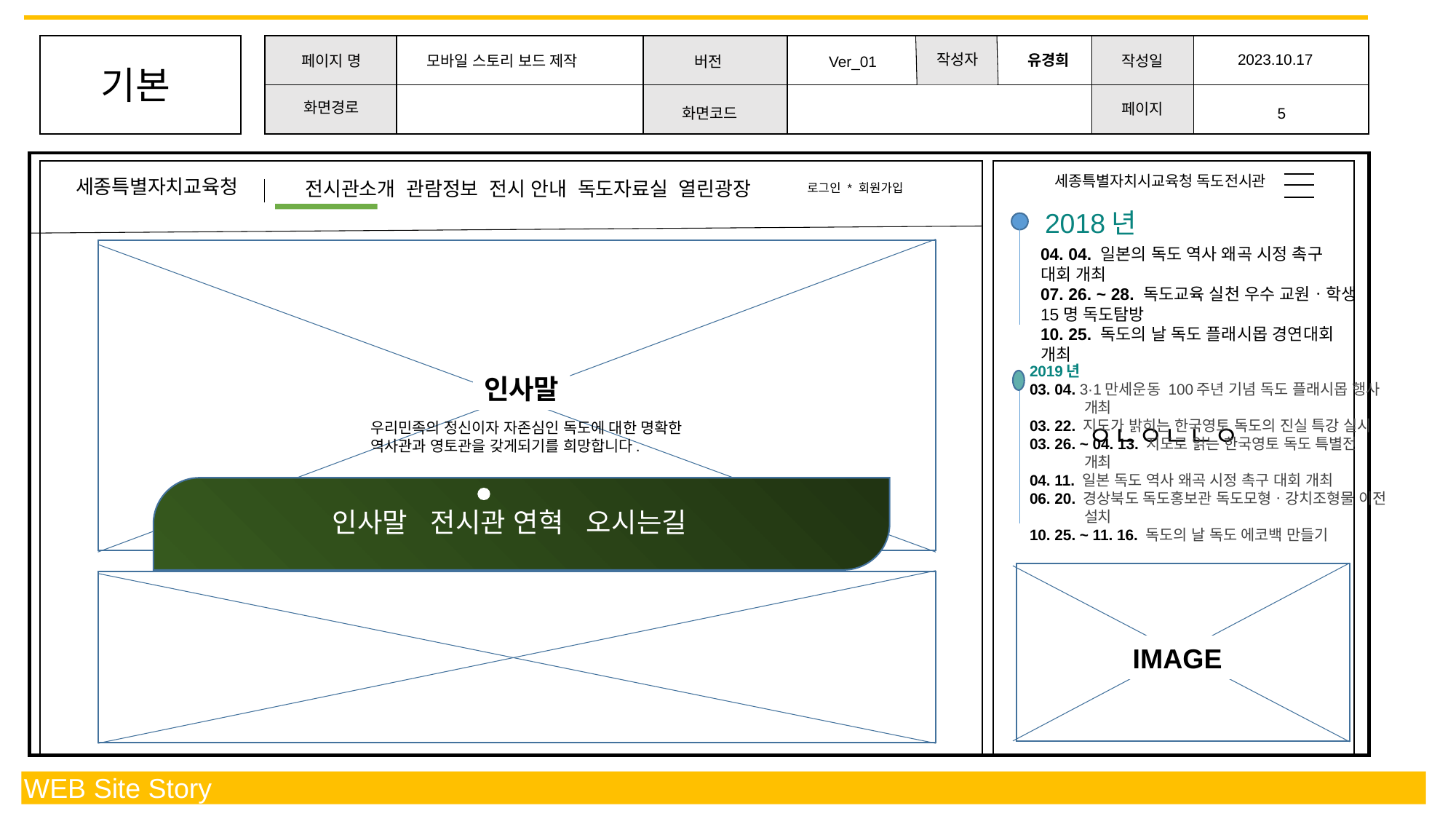

작성자
2023.10.17
유경희
작성일
페이지 명
모바일 스토리 보드 제작
Ver_01
버전

기본
화면경로
페이지
화면코드

5

세종특별자치시교육청 독도전시관
세종특별자치교육청
전시관소개  관람정보  전시 안내  독도자료실  열린광장
로그인 * 회원가입
2018년

04. 04. 일본의 독도 역사 왜곡 시정 촉구 대회 개최
07. 26. ~ 28. 독도교육 실천 우수 교원ㆍ학생 15명 독도탐방
10. 25. 독도의 날 독도 플래시몹 경연대회 개최

인사말
2019년
03. 04. 3·1만세운동 100주년 기념 독도 플래시몹 행사 개최
03. 22. 지도가 밝히는 한국영토 독도의 진실 특강 실시
03. 26. ~ 04. 13. 지도로 읽는 한국영토 독도 특별전 개최
04. 11. 일본 독도 역사 왜곡 시정 촉구 대회 개최
06. 20. 경상북도 독도홍보관 독도모형ㆍ강치조형물 이전 설치
10. 25. ~ 11. 16. 독도의 날 독도 에코백 만들기

우리민족의 정신이자 자존심인 독도에 대한 명확한 역사관과 영토관을 갖게되기를 희망합니다.
ㅇㄴㅇㄴㄴㅇ

인사말   전시관 연혁   오시는길

IMAGE

WEB Site Story